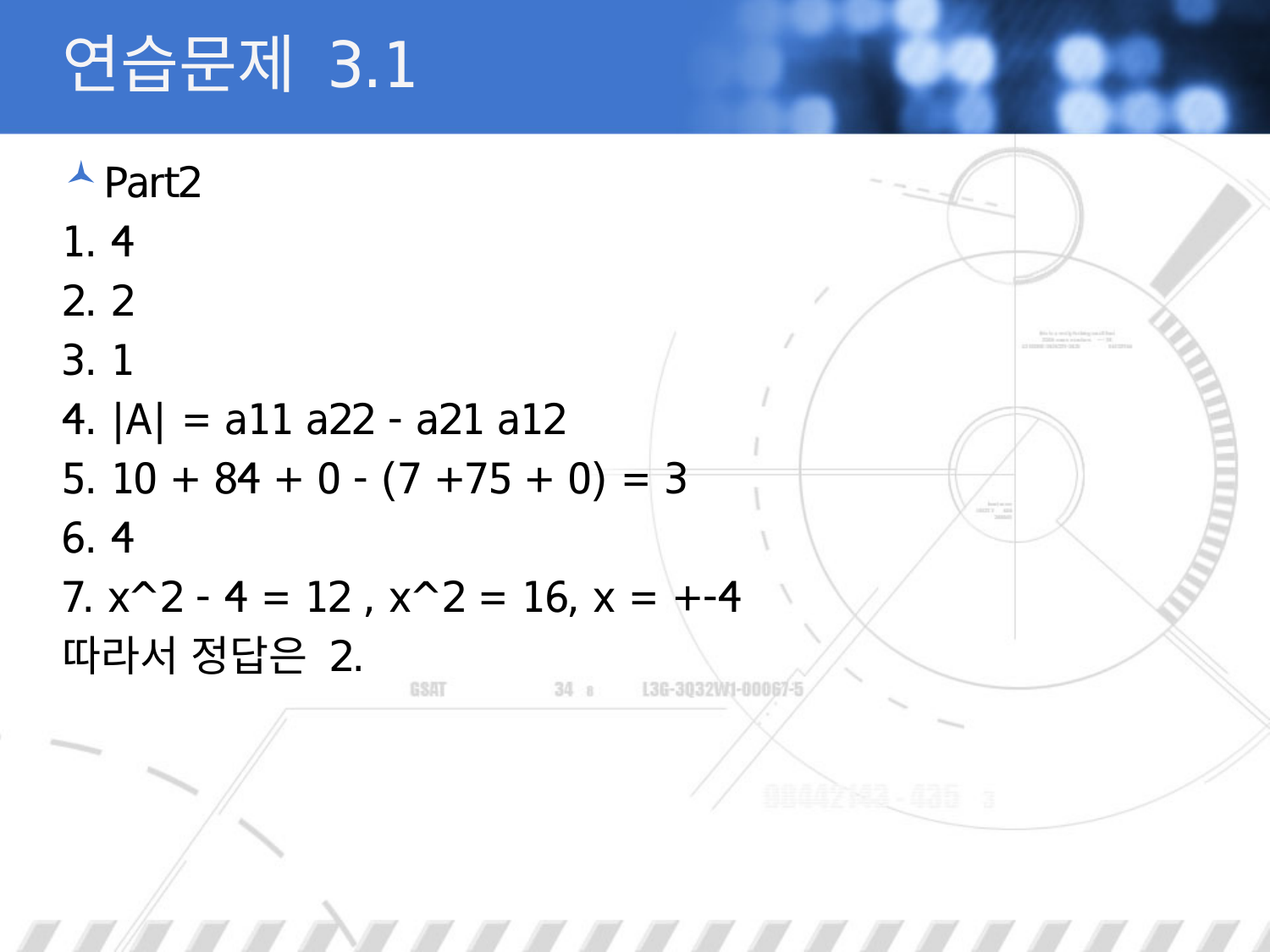

# 연습문제 3.1
Part2
1. 4
2. 2
3. 1
4. |A| = a11 a22 - a21 a12
5. 10 + 84 + 0 - (7 +75 + 0) = 3
6. 4
7. x^2 - 4 = 12 , x^2 = 16, x = +-4
따라서 정답은 2.